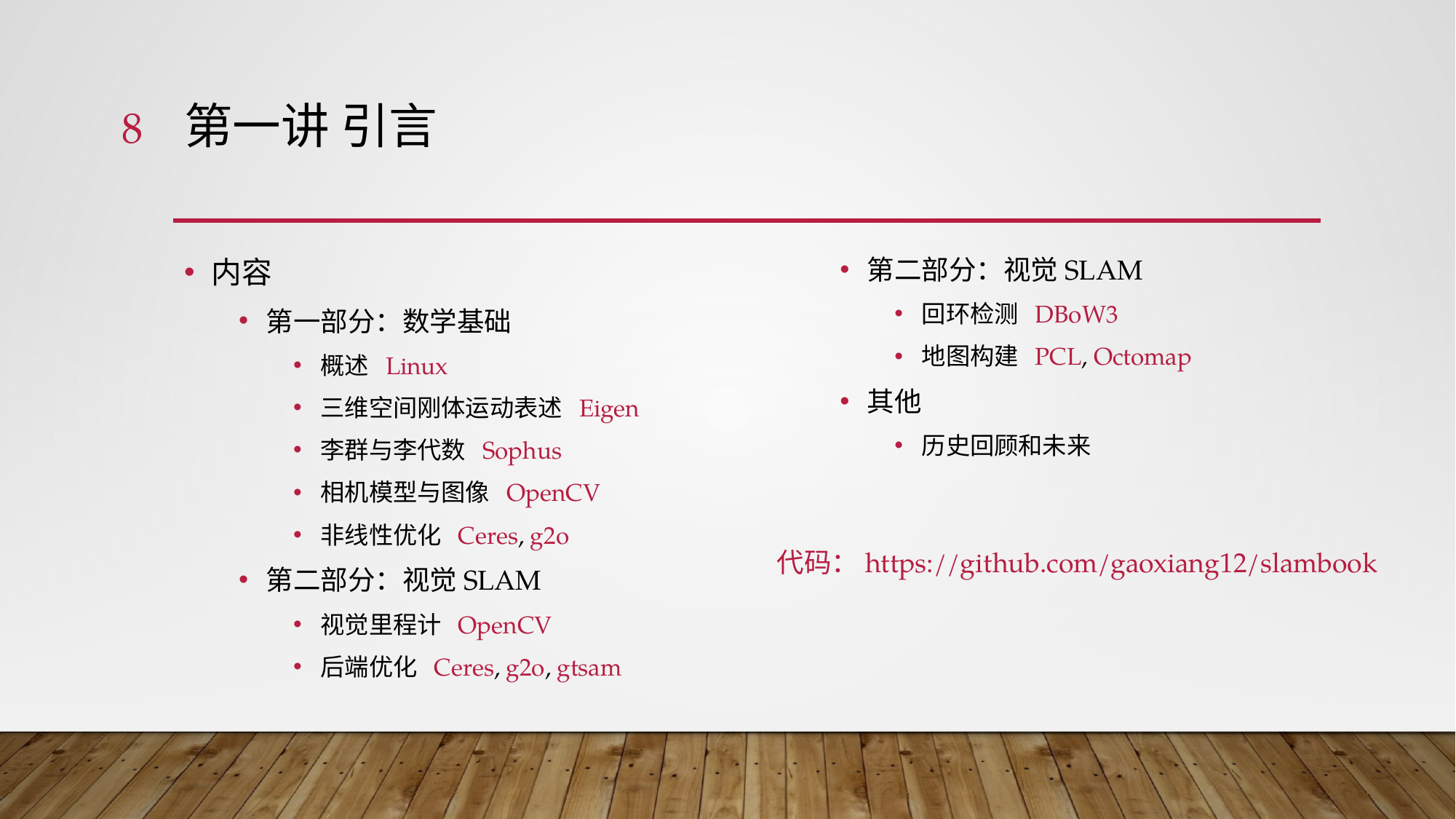

8
# 第一讲 引言
第二部分：视觉SLAM
回环检测  DBoW3
地图构建  PCL, Octomap
其他
历史回顾和未来
内容
第一部分：数学基础
概述  Linux
三维空间刚体运动表述  Eigen
李群与李代数  Sophus
相机模型与图像  OpenCV
非线性优化  Ceres, g2o
第二部分：视觉SLAM
视觉里程计  OpenCV
后端优化  Ceres, g2o, gtsam
代码：https://github.com/gaoxiang12/slambook